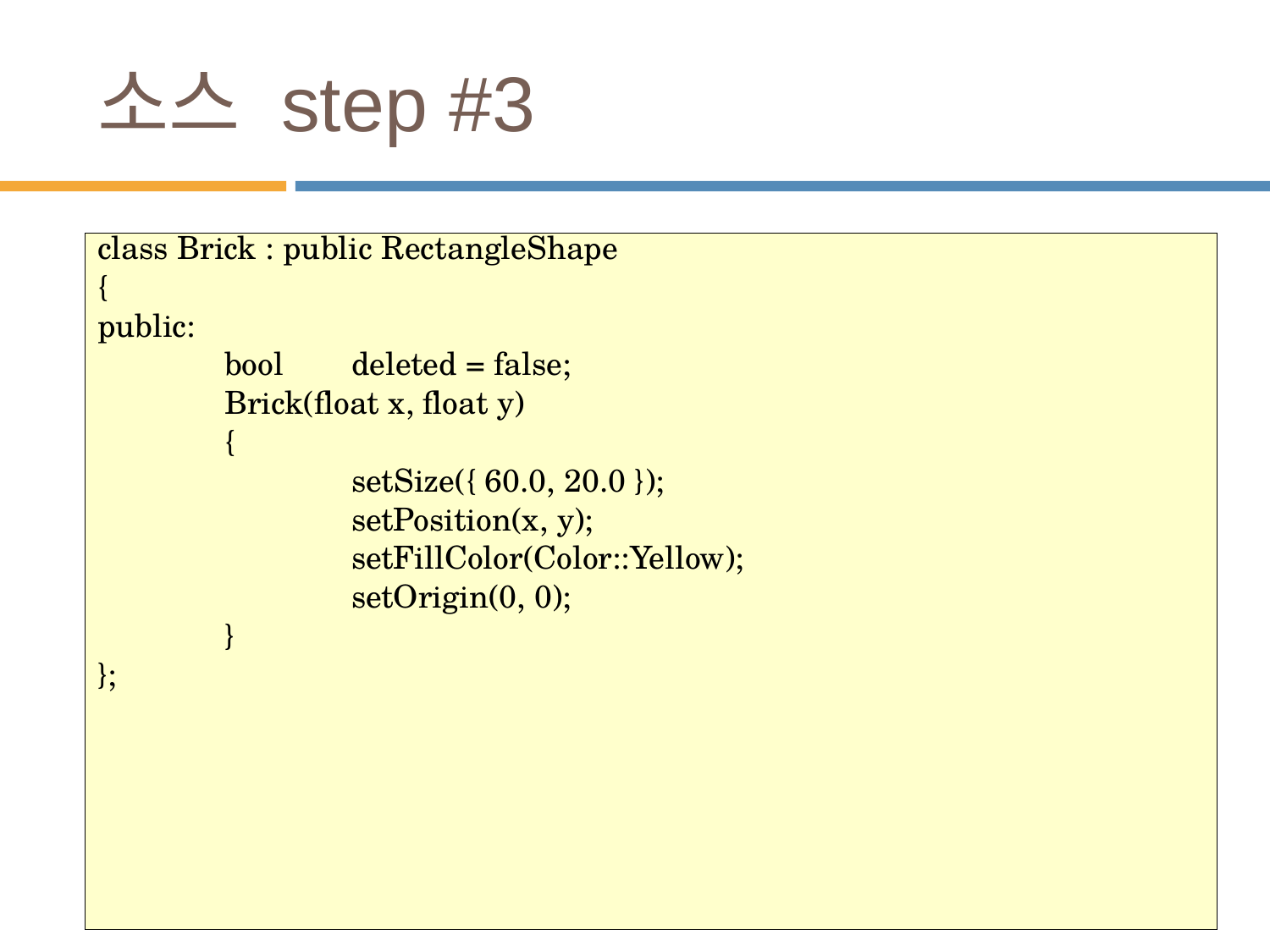

# 소스 step #3
class Brick : public RectangleShape
{
public:
	bool	deleted = false;
	Brick(float x, float y)
	{
		setSize({ 60.0, 20.0 });
		setPosition(x, y);
		setFillColor(Color::Yellow);
		setOrigin(0, 0);
	}
};